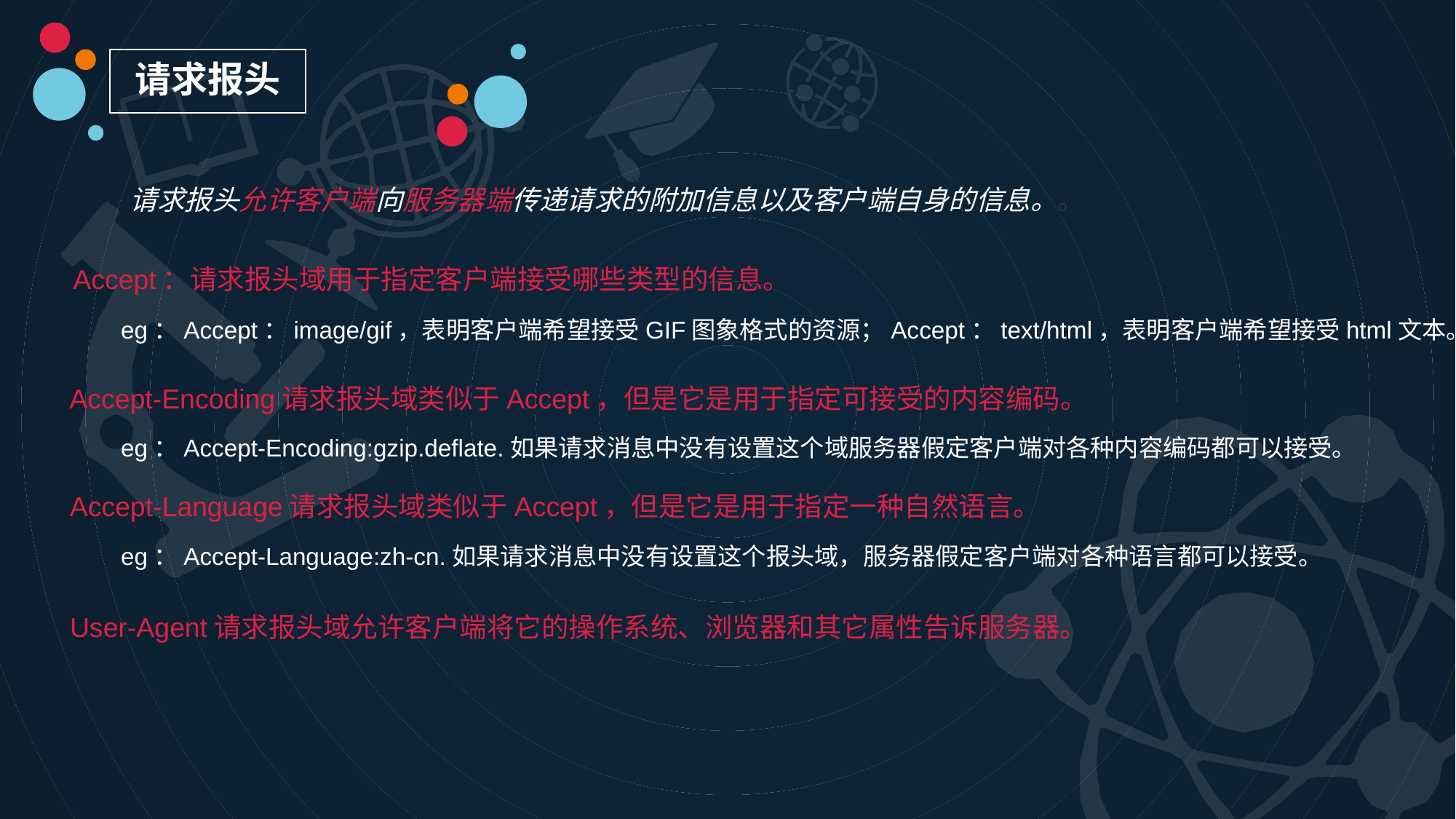

请求报头
请求报头允许客户端向服务器端传递请求的附加信息以及客户端自身的信息。。
Accept：请求报头域用于指定客户端接受哪些类型的信息。
eg：Accept：image/gif，表明客户端希望接受GIF图象格式的资源；Accept：text/html，表明客户端希望接受html文本。
Accept-Encoding请求报头域类似于Accept，但是它是用于指定可接受的内容编码。
eg：Accept-Encoding:gzip.deflate.如果请求消息中没有设置这个域服务器假定客户端对各种内容编码都可以接受。
Accept-Language请求报头域类似于Accept，但是它是用于指定一种自然语言。
eg：Accept-Language:zh-cn.如果请求消息中没有设置这个报头域，服务器假定客户端对各种语言都可以接受。
User-Agent请求报头域允许客户端将它的操作系统、浏览器和其它属性告诉服务器。